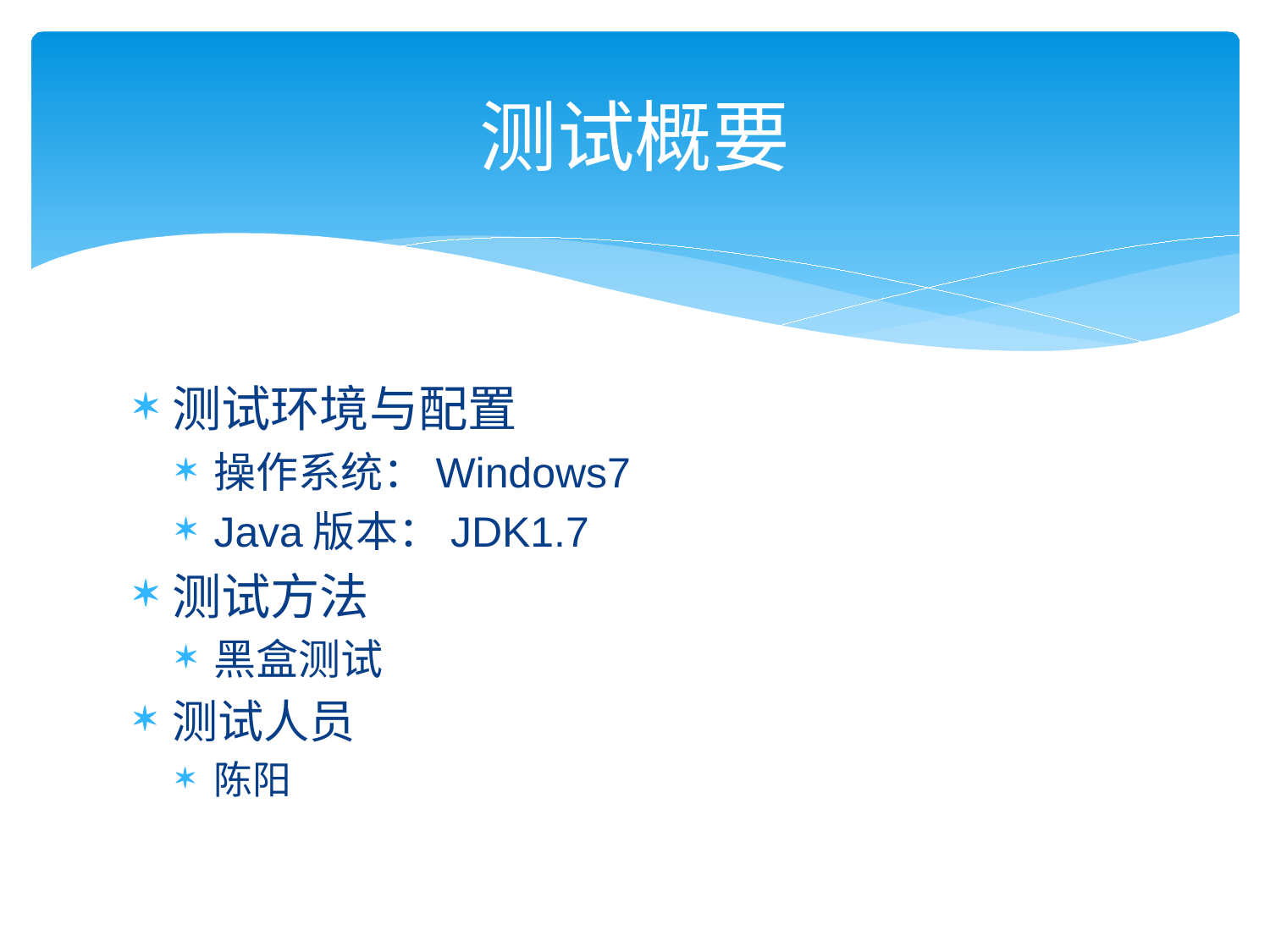

# 测试概要
测试环境与配置
操作系统：Windows7
Java版本：JDK1.7
测试方法
黑盒测试
测试人员
陈阳